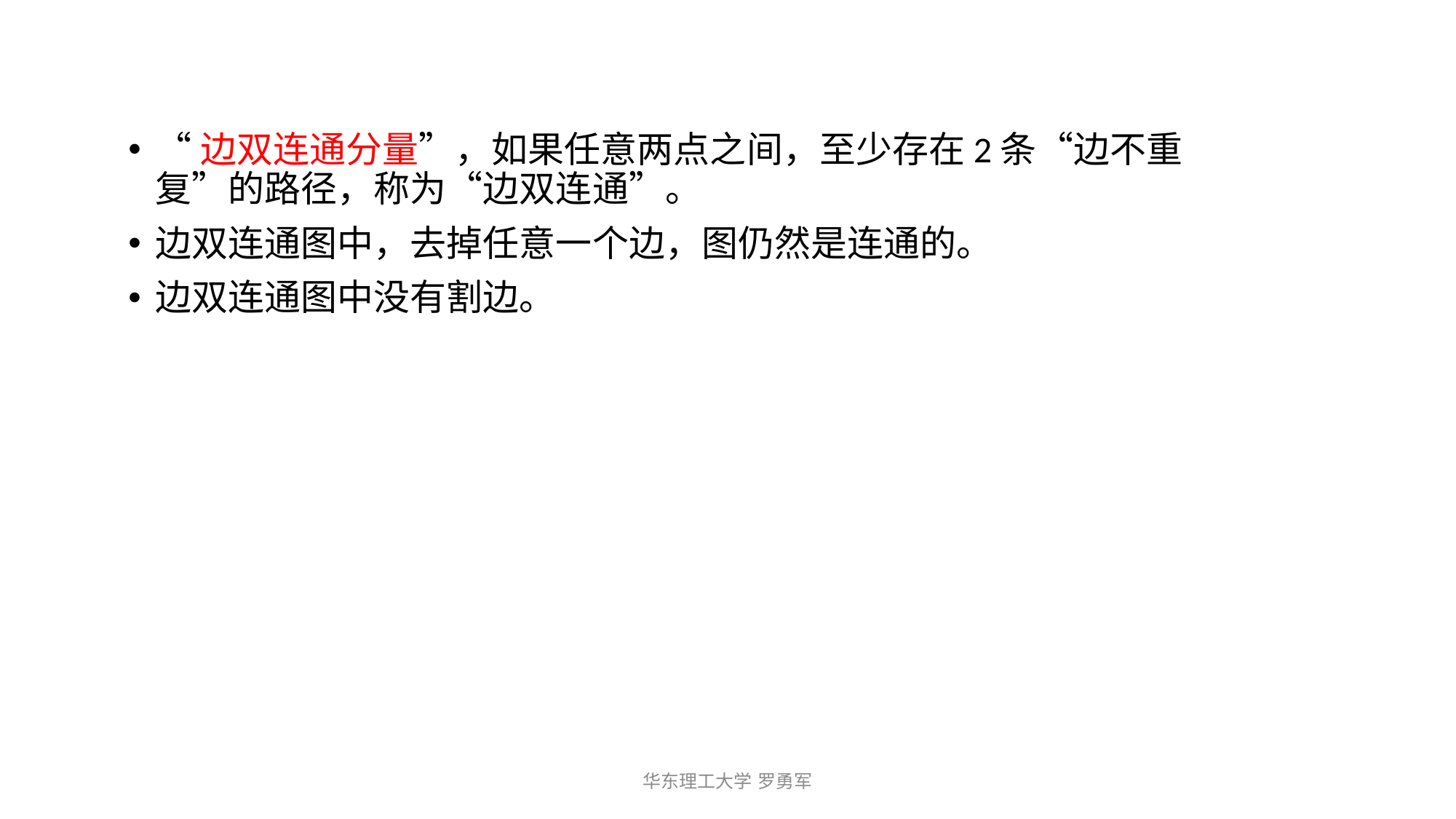

“边双连通分量”，如果任意两点之间，至少存在2条“边不重复”的路径，称为“边双连通”。
边双连通图中，去掉任意一个边，图仍然是连通的。
边双连通图中没有割边。

华东理工大学 罗勇军